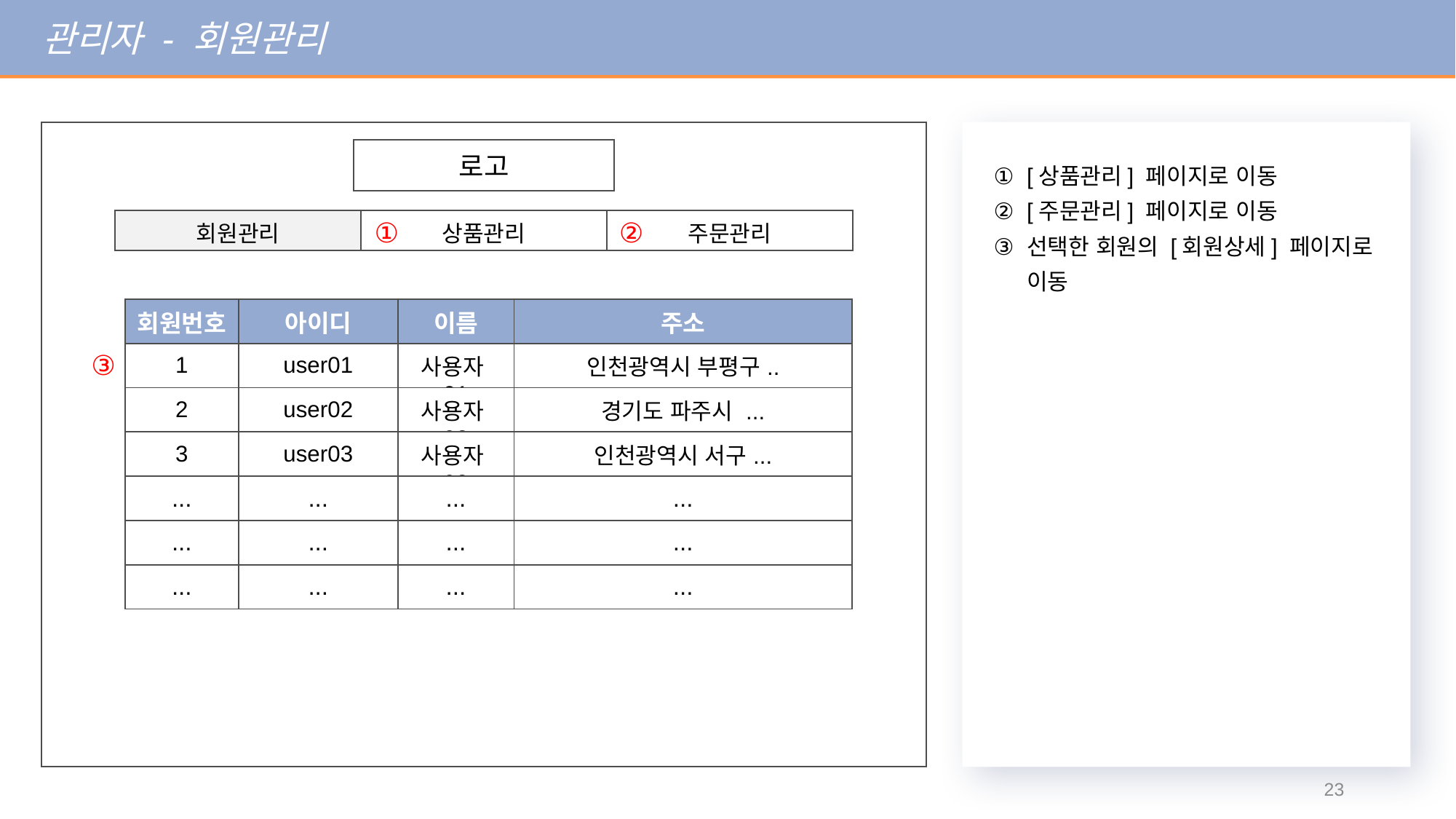

관리자 - 회원관리

로고
[상품관리] 페이지로 이동
[주문관리] 페이지로 이동
선택한 회원의 [회원상세] 페이지로
이동

①
②
| 회원관리 | 상품관리 | 주문관리 |
| --- | --- | --- |
| 회원번호 | 아이디 | 이름 | 주소 |
| --- | --- | --- | --- |
| 1 | user01 | 사용자01 | 인천광역시 부평구.. |
| 2 | user02 | 사용자02 | 경기도 파주시 ... |
| 3 | user03 | 사용자03 | 인천광역시 서구... |
| ... | ... | ... | ... |
| ... | ... | ... | ... |
| ... | ... | ... | ... |
③
23